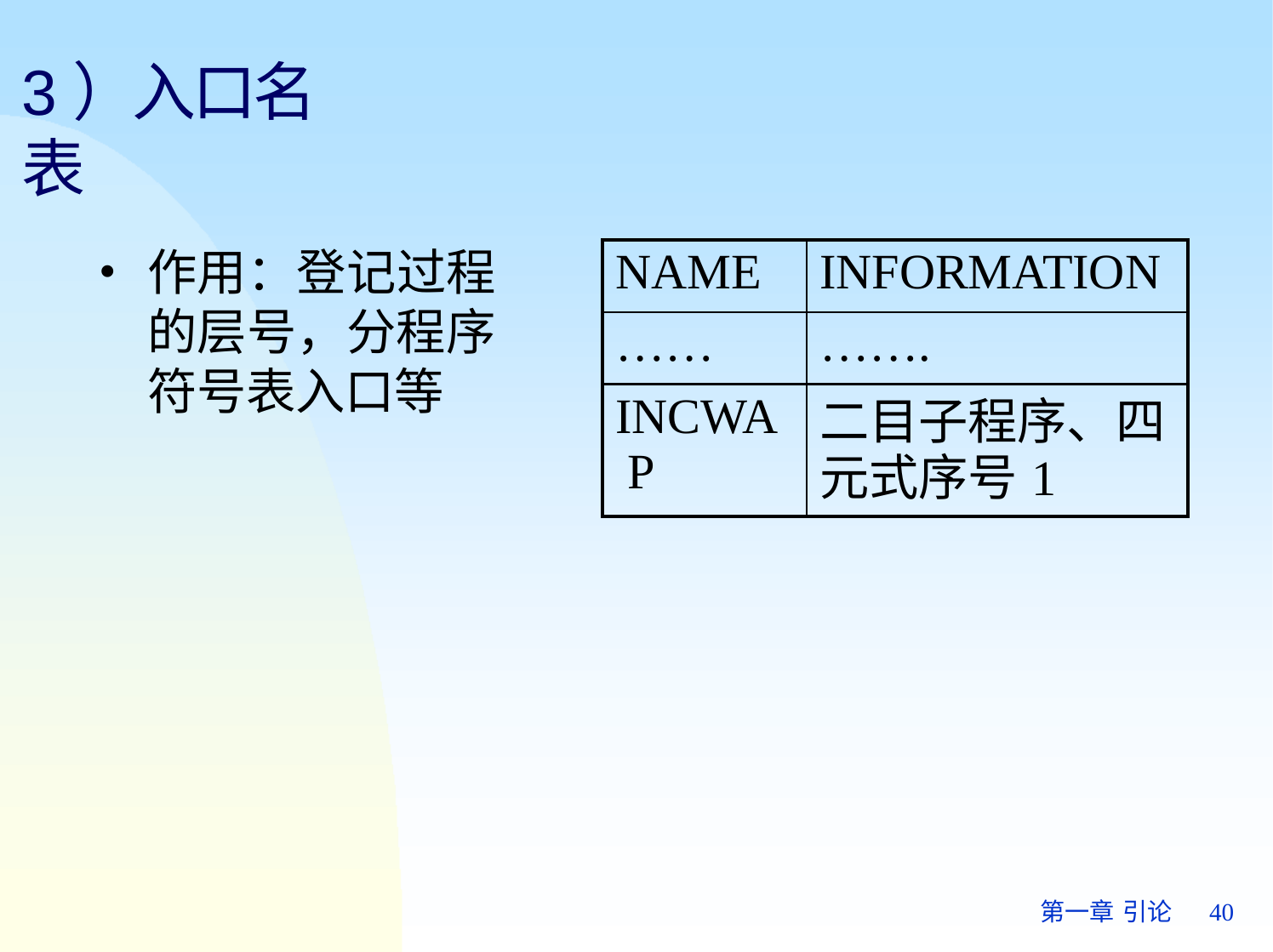

# 3）入口名表
作用：登记过程 的层号，分程序 符号表入口等
| NAME | INFORMATION |
| --- | --- |
| …… | ……. |
| INCWA P | 二目子程序、四 元式序号1 |
第一章 引论	40